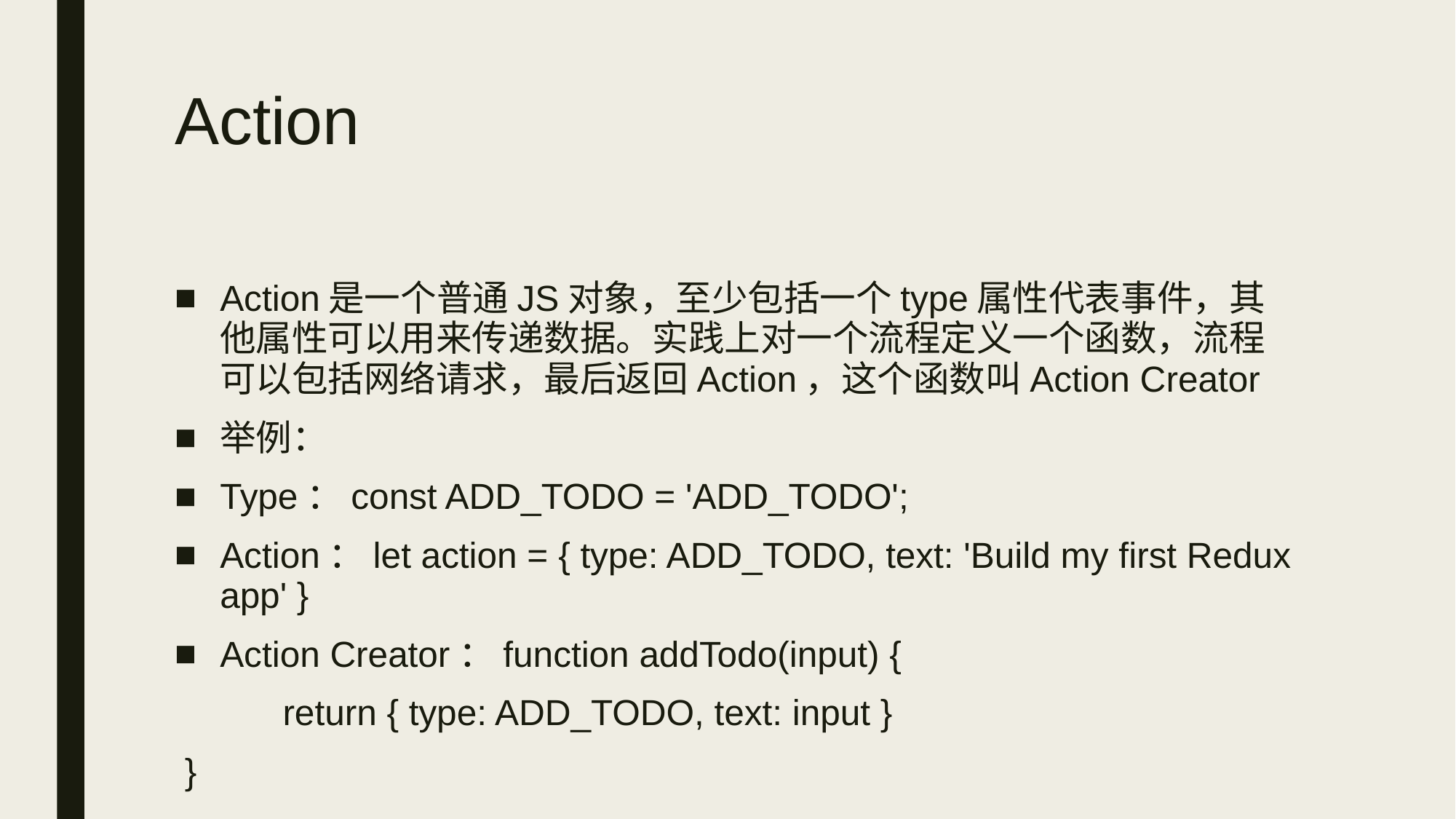

# Action
Action是一个普通JS对象，至少包括一个type属性代表事件，其他属性可以用来传递数据。实践上对一个流程定义一个函数，流程可以包括网络请求，最后返回Action，这个函数叫Action Creator
举例：
Type：const ADD_TODO = 'ADD_TODO';
Action：let action = { type: ADD_TODO, text: 'Build my first Redux app' }
Action Creator：function addTodo(input) {
	return { type: ADD_TODO, text: input }
 }